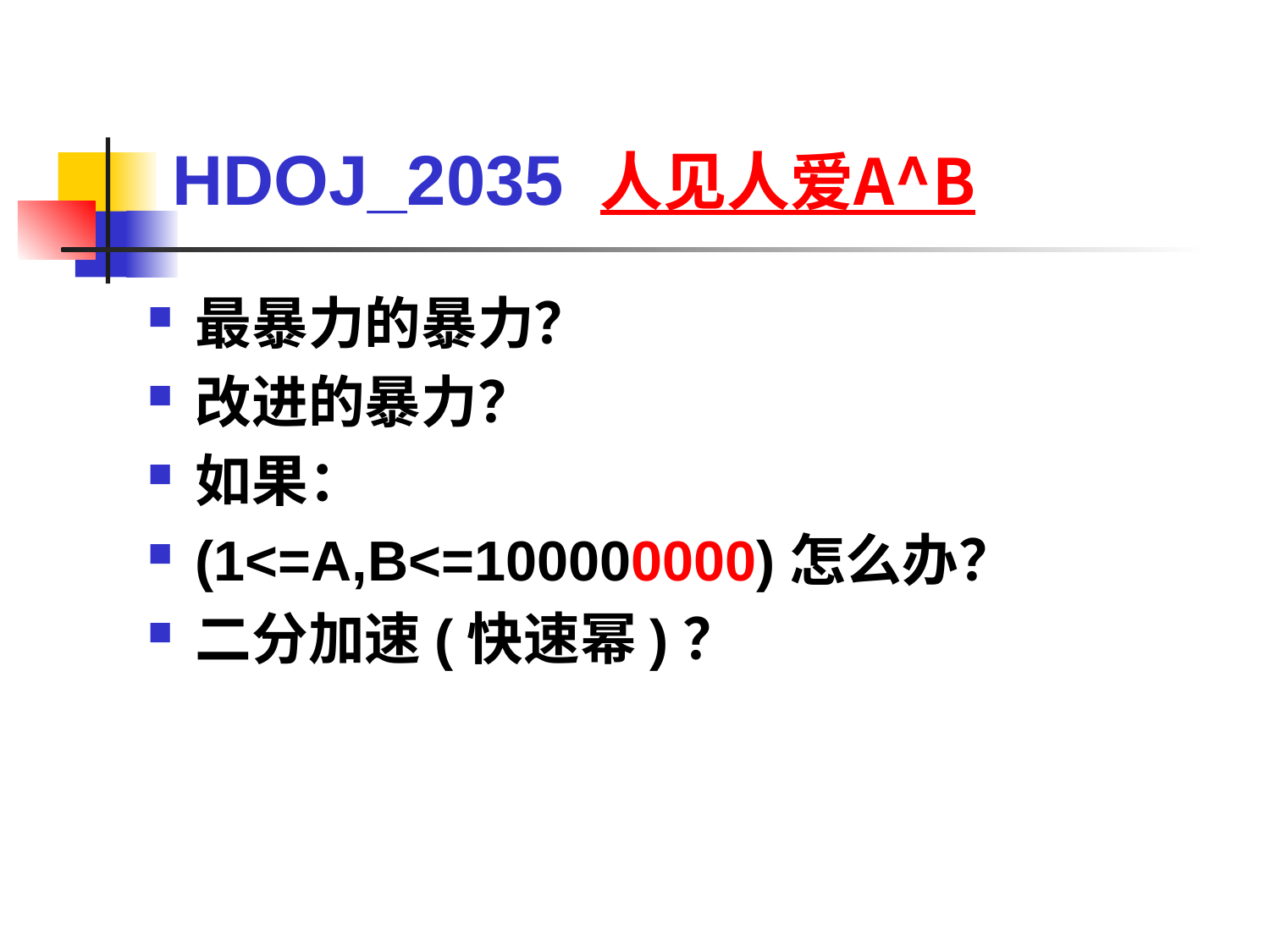

# HDOJ_2035 人见人爱A^B
最暴力的暴力？
改进的暴力？
如果：
(1<=A,B<=100000000)怎么办？
二分加速(快速幂)？

18